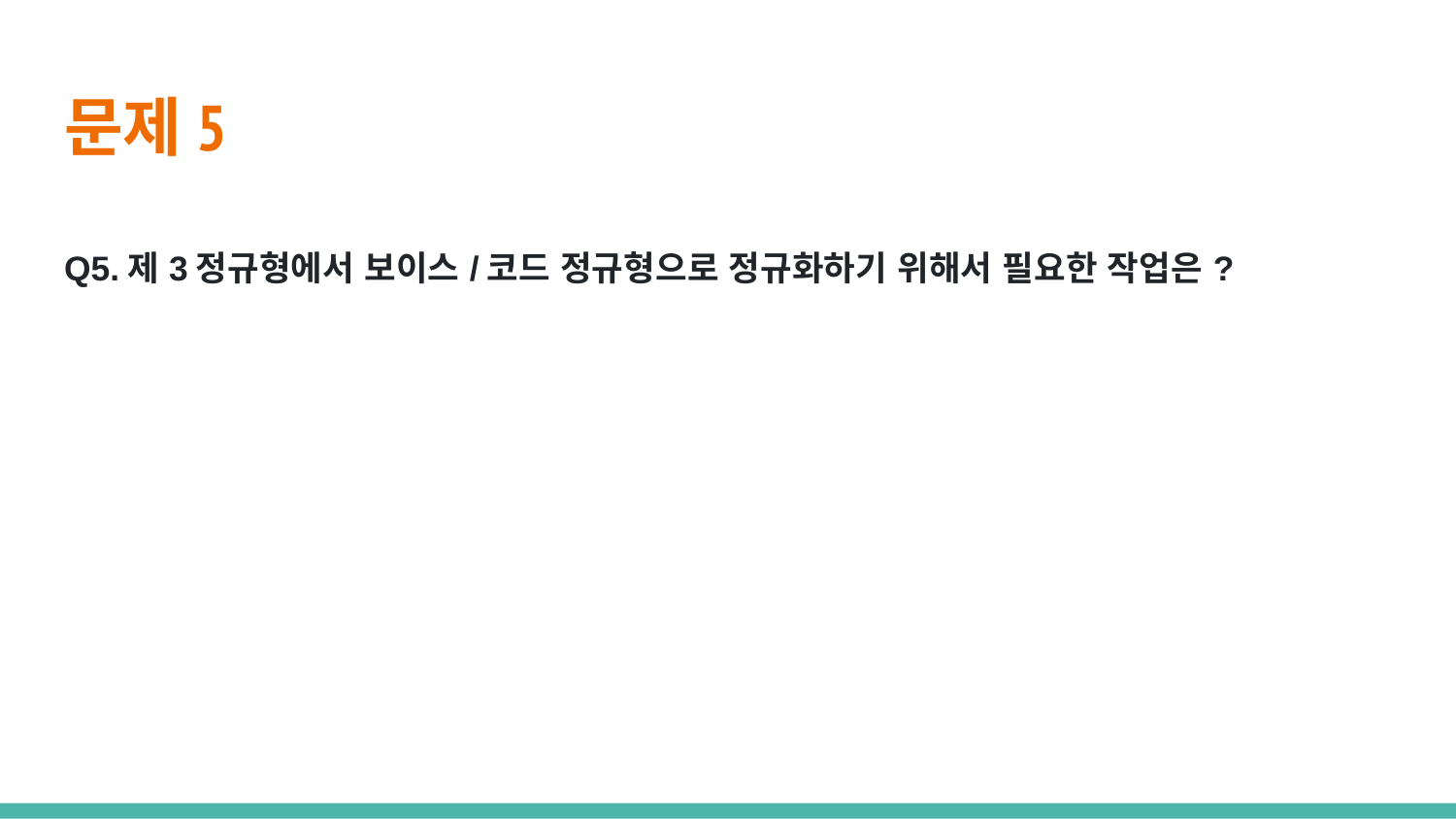

# 문제5
Q5.제3정규형에서 보이스/코드 정규형으로 정규화하기 위해서 필요한 작업은?